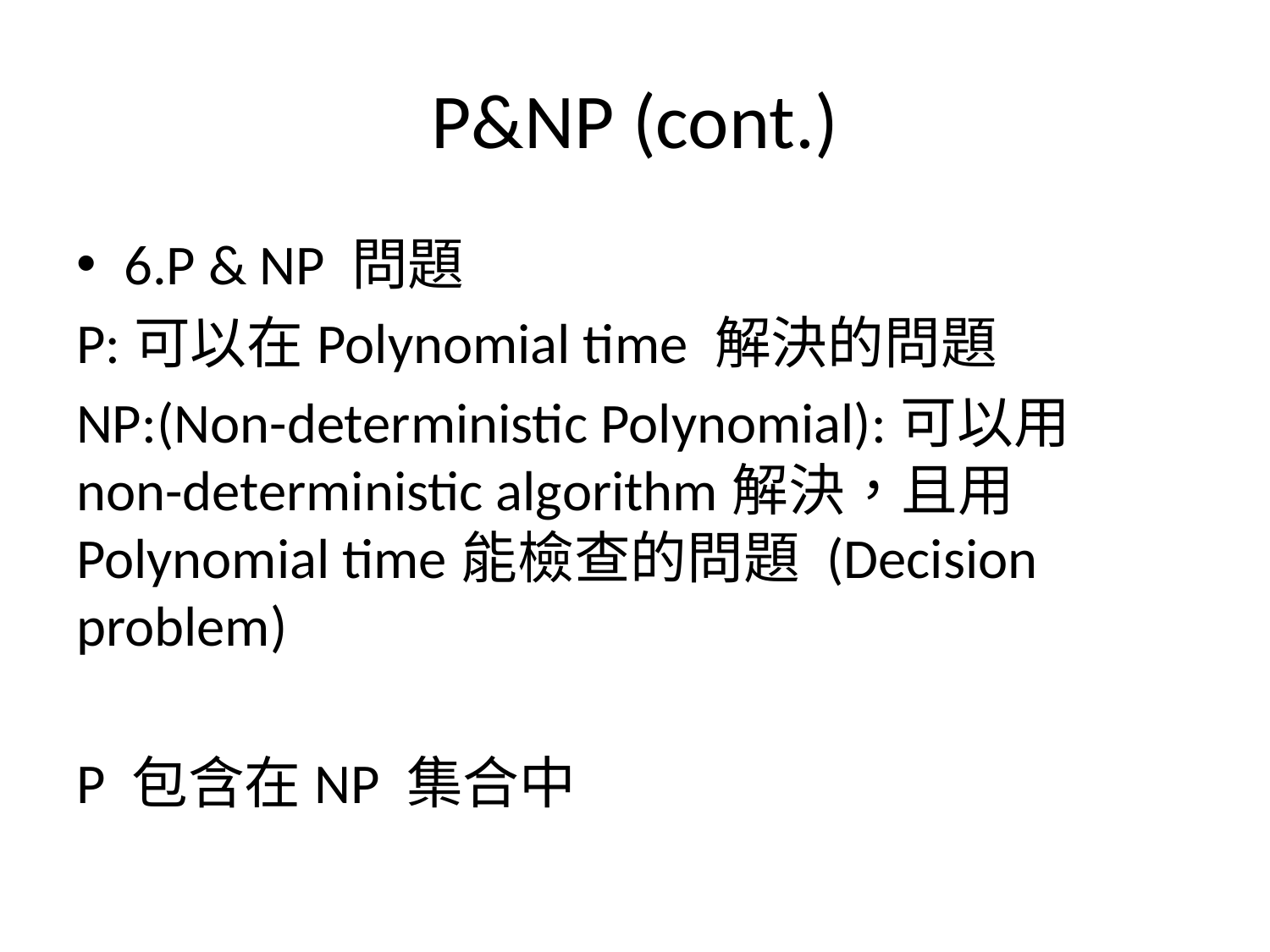

# P&NP (cont.)
6.P & NP 問題
P:可以在Polynomial time 解決的問題
NP:(Non-deterministic Polynomial):可以用 non-deterministic algorithm解決，且用Polynomial time能檢查的問題 (Decision problem)

P 包含在NP 集合中